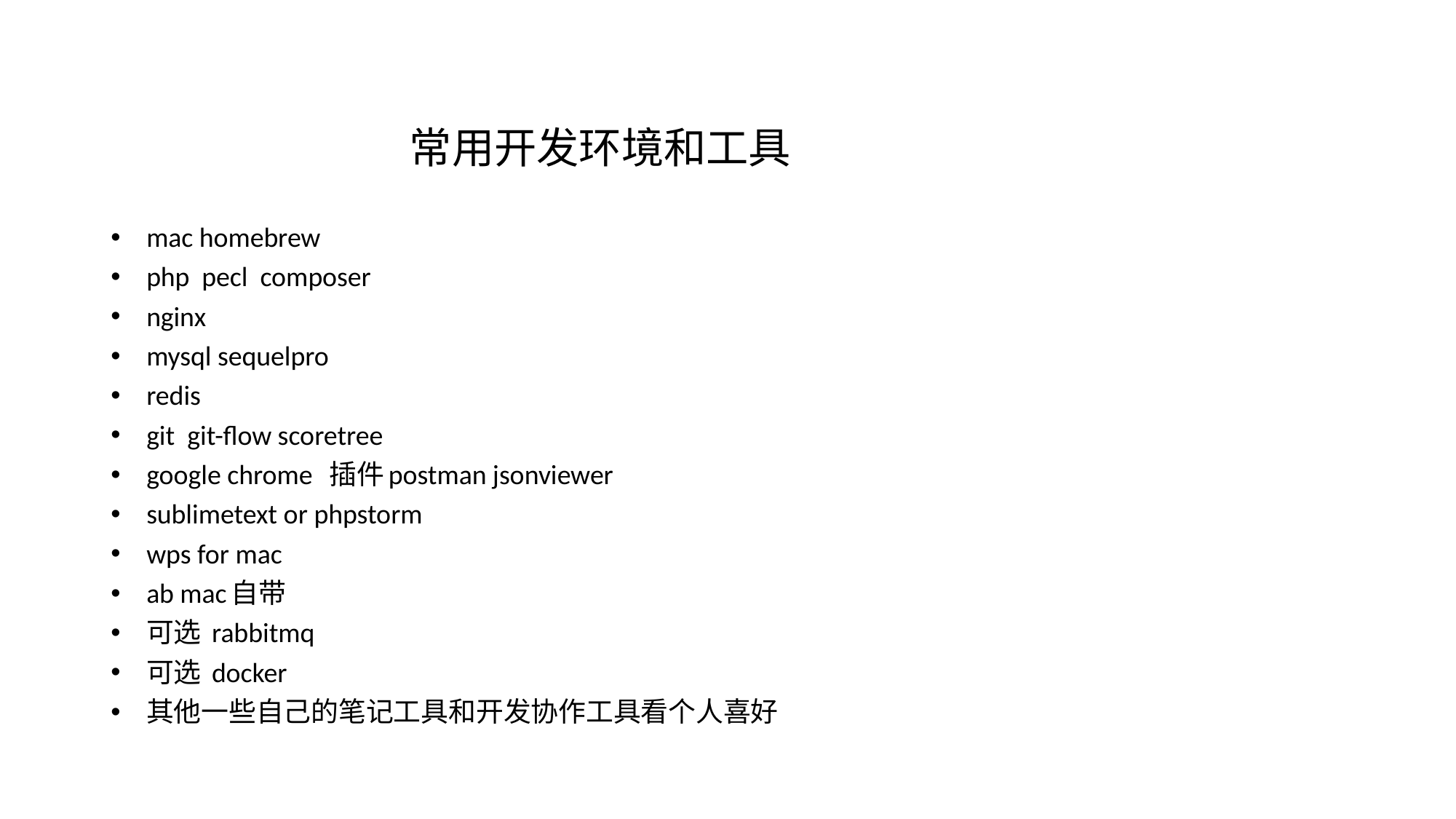

常用开发环境和工具
mac homebrew
php  pecl  composer
nginx
mysql sequelpro
redis
git  git-flow scoretree
google chrome  插件postman jsonviewer
sublimetext or phpstorm
wps for mac
ab mac自带
可选 rabbitmq
可选 docker
其他一些自己的笔记工具和开发协作工具看个人喜好